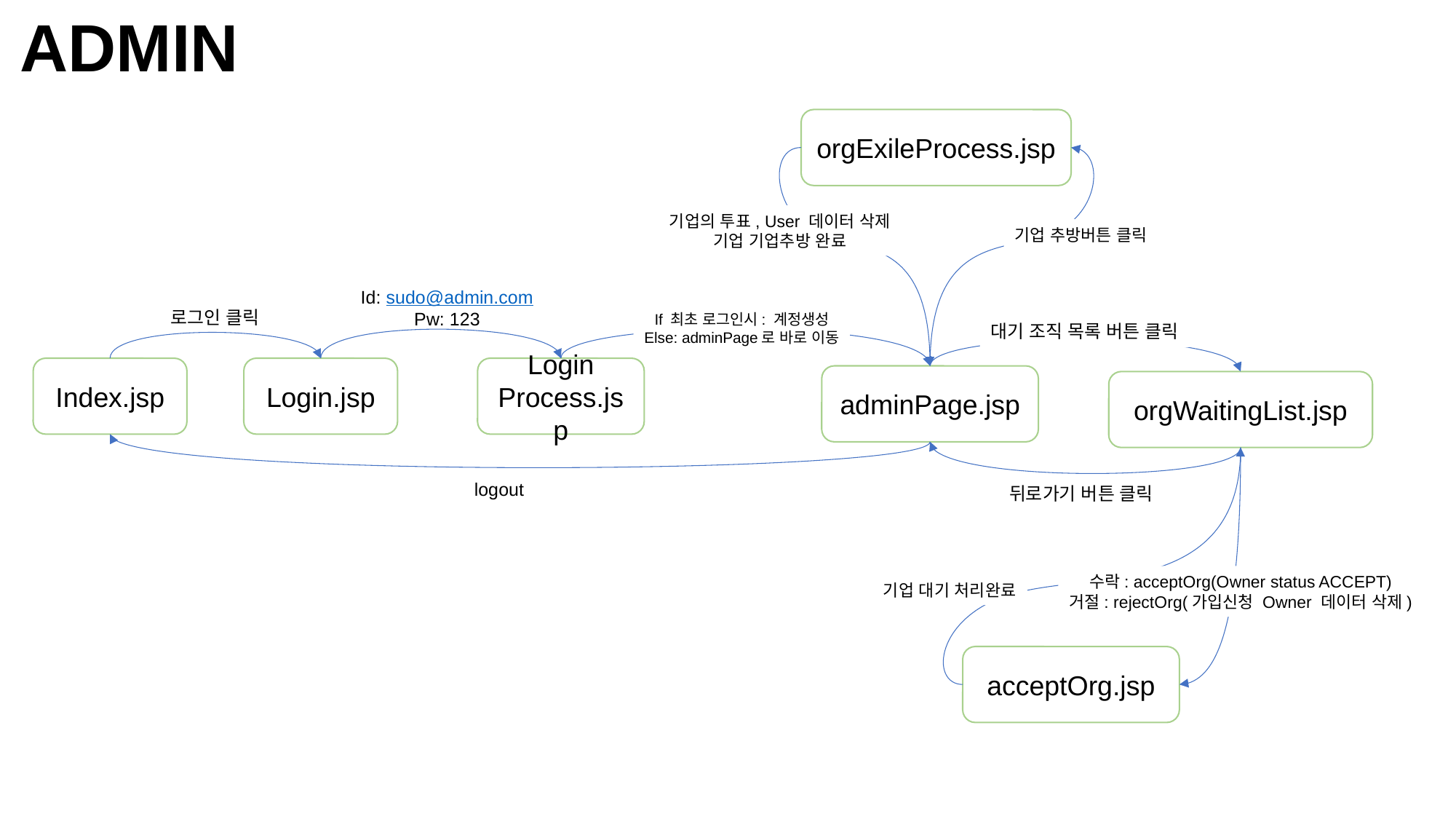

ADMIN
orgExileProcess.jsp
기업의 투표, User 데이터 삭제
기업 기업추방 완료
기업 추방버튼 클릭
Id: sudo@admin.com
Pw: 123
로그인 클릭
If 최초 로그인시: 계정생성
Else: adminPage로 바로 이동
대기 조직 목록 버튼 클릭
Login
Process.jsp
Login.jsp
Index.jsp
adminPage.jsp
orgWaitingList.jsp
logout
뒤로가기 버튼 클릭
수락: acceptOrg(Owner status ACCEPT)
거절: rejectOrg(가입신청 Owner 데이터 삭제)
기업 대기 처리완료
acceptOrg.jsp